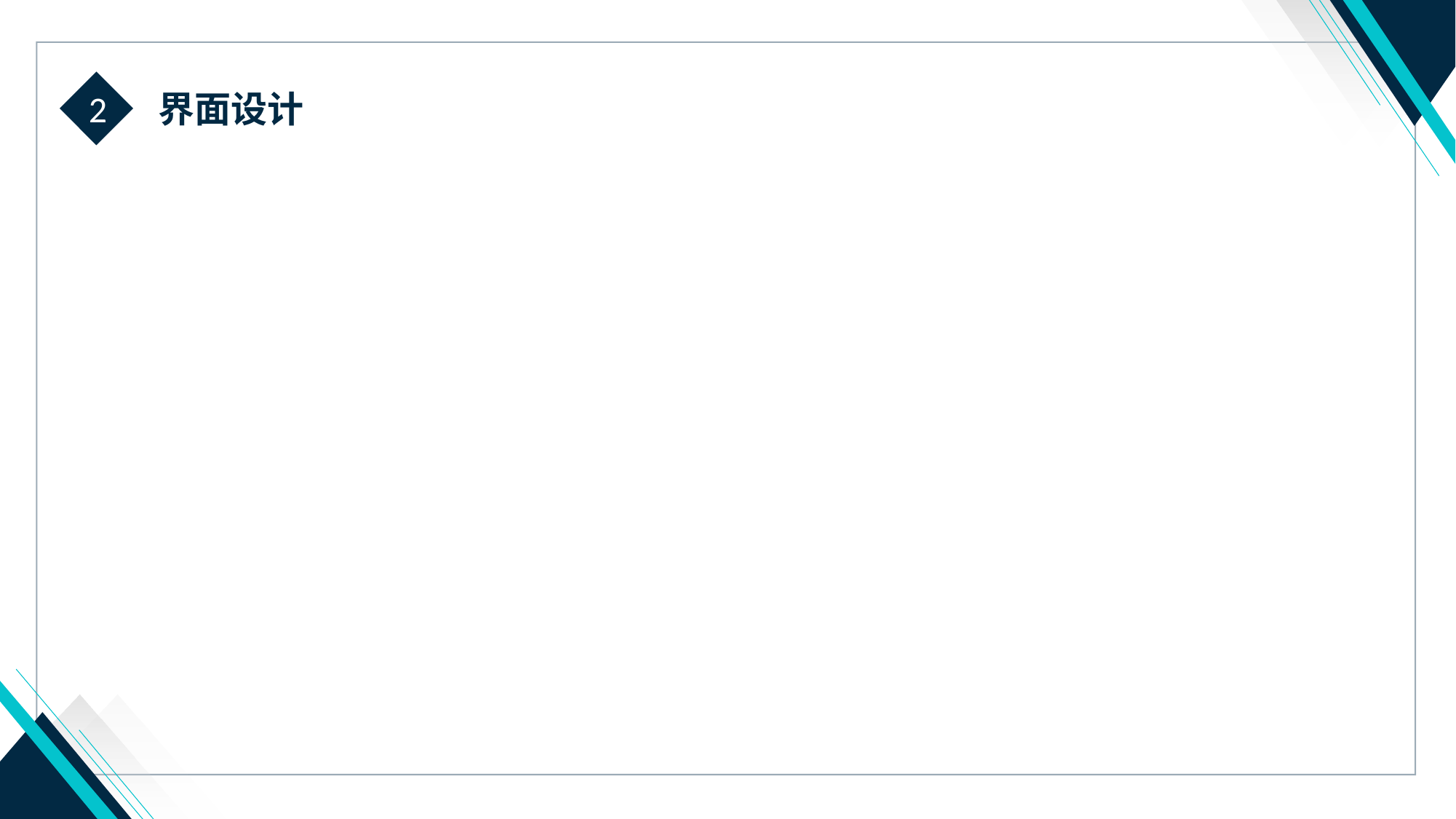

2
界面设计
Founder of Campus number of Daohusu
Founder of Campus number of Daohusu